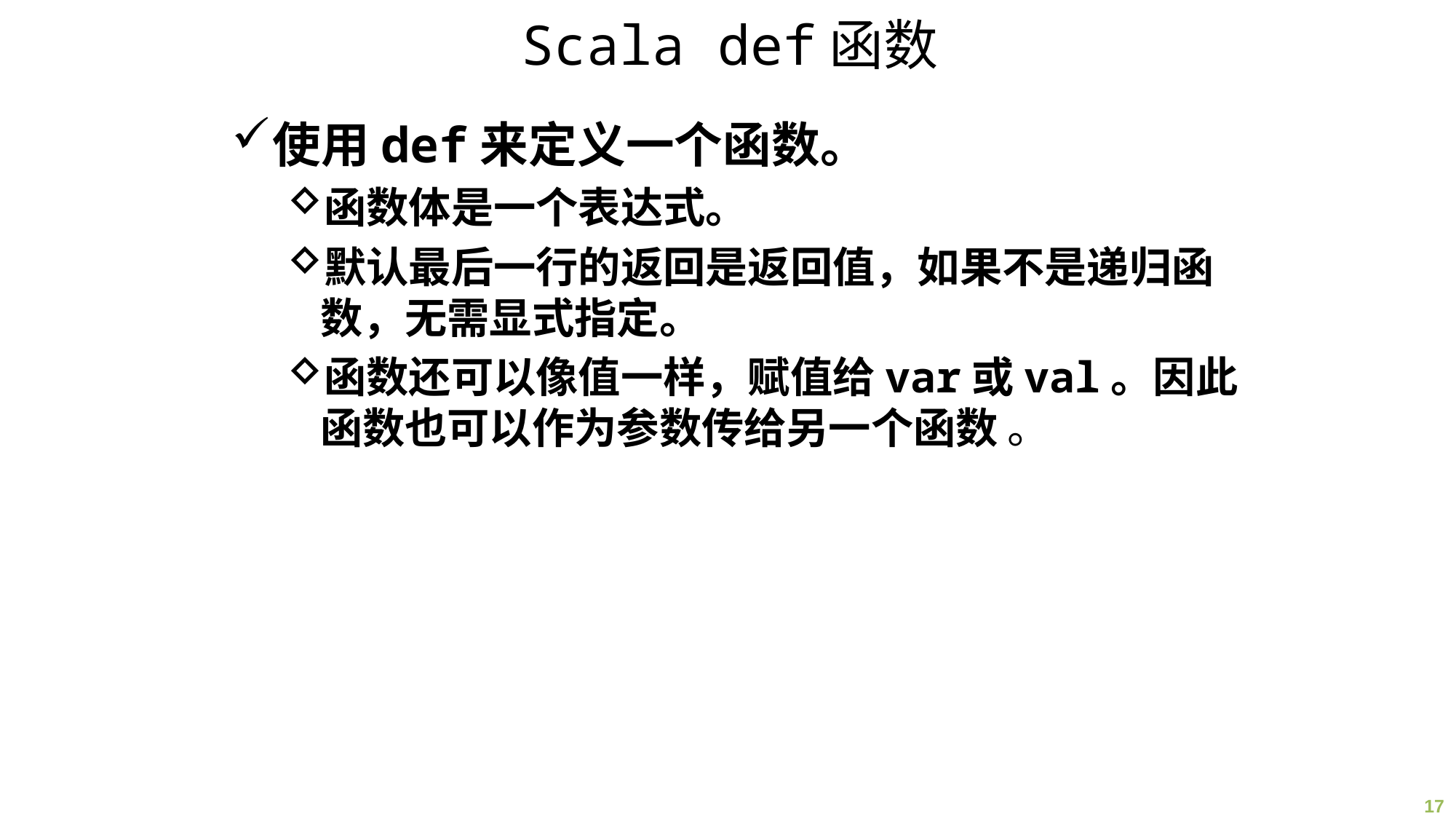

# Scala def函数
使用def来定义一个函数。
函数体是一个表达式。
默认最后一行的返回是返回值，如果不是递归函数，无需显式指定。
函数还可以像值一样，赋值给var或val。因此函数也可以作为参数传给另一个函数 。